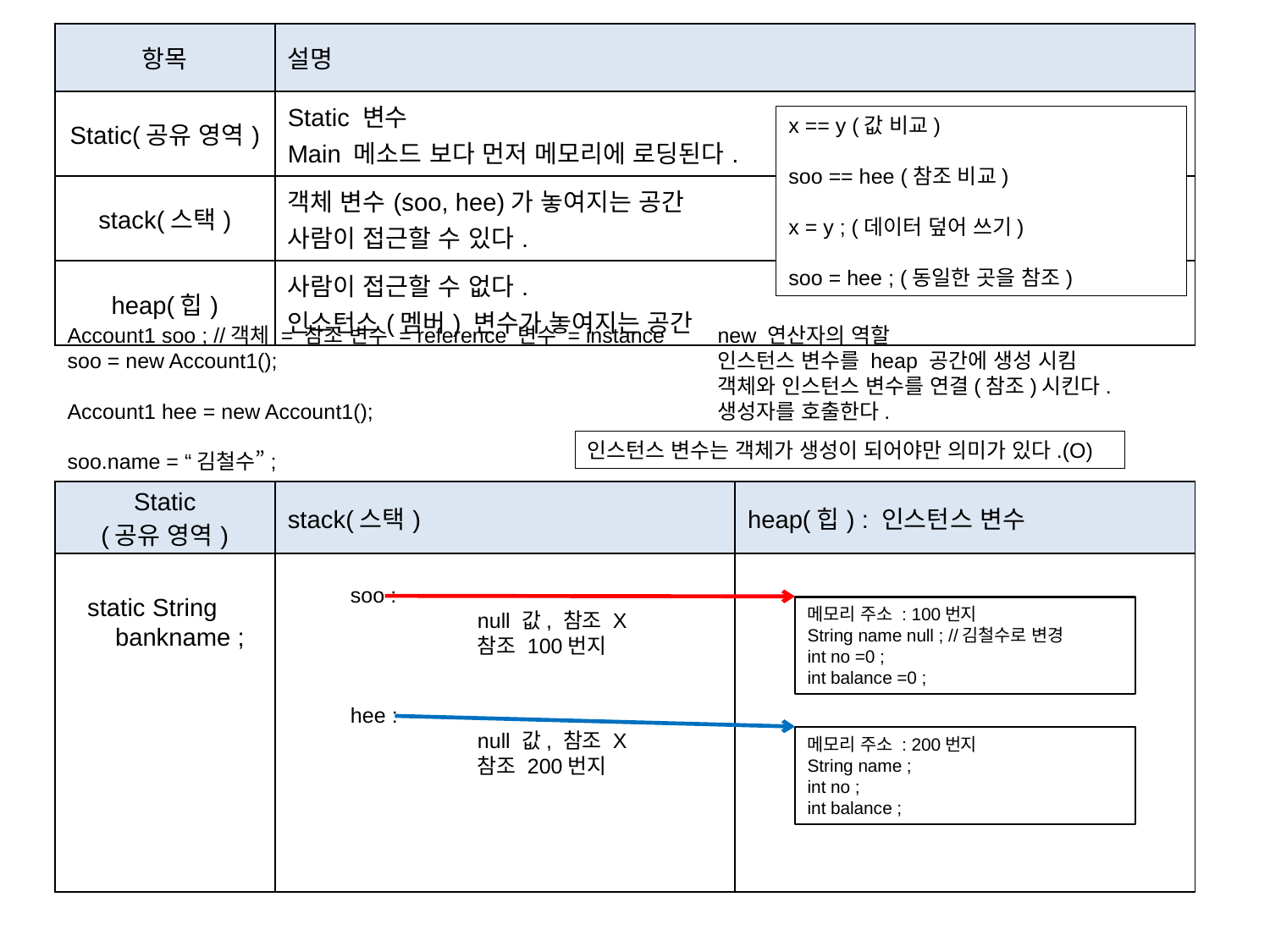

| 항목 | 설명 |
| --- | --- |
| Static(공유 영역) | Static 변수 Main 메소드 보다 먼저 메모리에 로딩된다. |
| stack(스택) | 객체 변수(soo, hee)가 놓여지는 공간 사람이 접근할 수 있다. |
| heap(힙) | 사람이 접근할 수 없다. 인스턴스(멤버) 변수가 놓여지는 공간 |
x == y (값 비교)

soo == hee (참조 비교)

x = y ; (데이터 덮어 쓰기)

soo = hee ; (동일한 곳을 참조)
Account1 soo ; //객체 = 참조 변수 = reference 변수 = instance
soo = new Account1();

Account1 hee = new Account1();

soo.name = “김철수”;
new 연산자의 역할
인스턴스 변수를 heap 공간에 생성 시킴
객체와 인스턴스 변수를 연결(참조)시킨다.
생성자를 호출한다.
인스턴스 변수는 객체가 생성이 되어야만 의미가 있다.(O)
| Static (공유 영역) | stack(스택) | heap(힙) : 인스턴스 변수 |
| --- | --- | --- |
|  |  |  |
soo :
	null 값, 참조 X
	참조 100번지
static String
    bankname ;
메모리 주소 : 100번지
String name null ; //김철수로 변경
int no =0 ;
int balance =0 ;
hee :
	null 값, 참조 X
	참조 200번지
메모리 주소 : 200번지
String name ;
int no ;
int balance ;